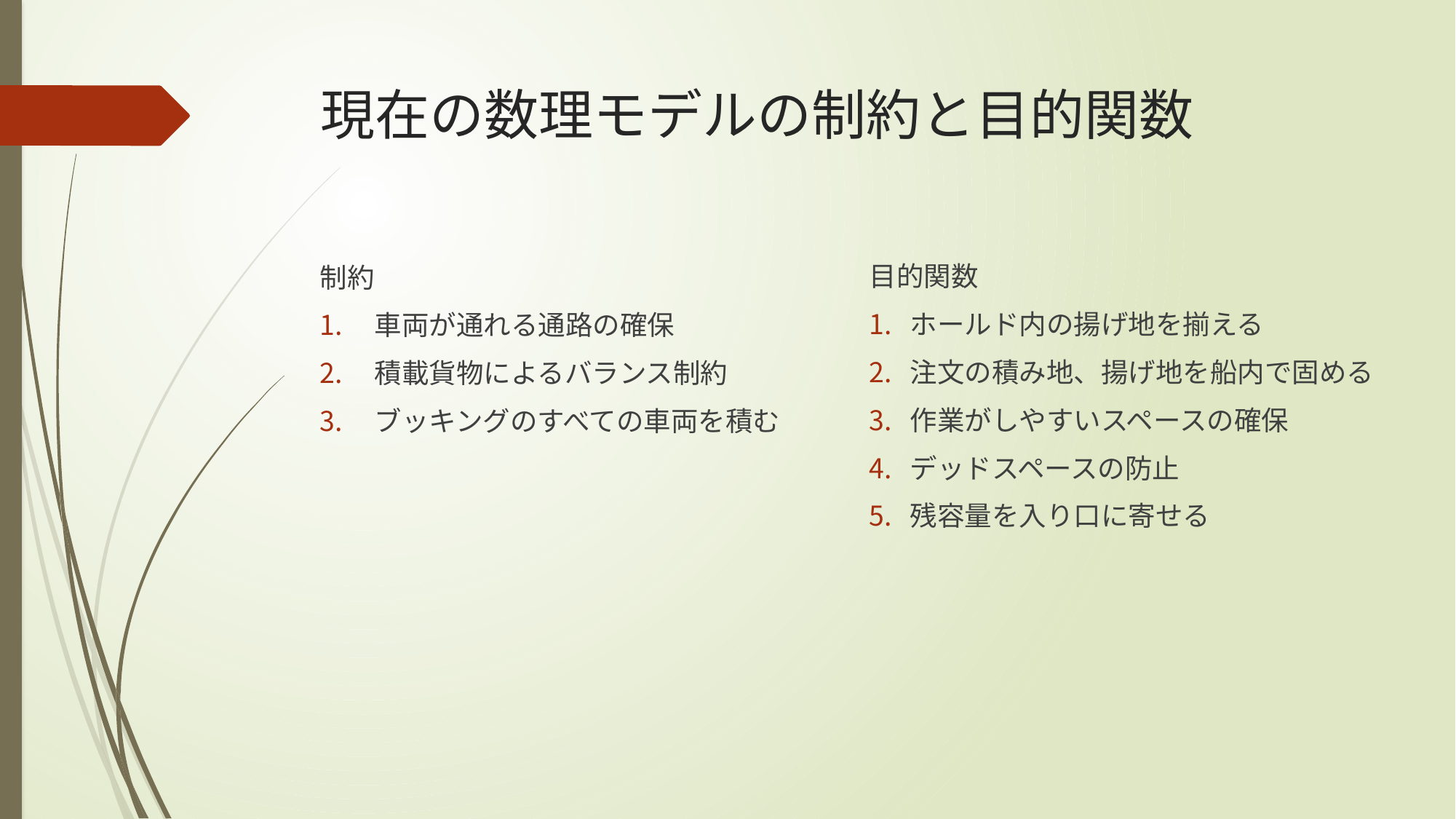

# 現在の数理モデルの制約と目的関数
目的関数
ホールド内の揚げ地を揃える
注文の積み地、揚げ地を船内で固める
作業がしやすいスペースの確保
デッドスペースの防止
残容量を入り口に寄せる
制約
車両が通れる通路の確保
積載貨物によるバランス制約
ブッキングのすべての車両を積む